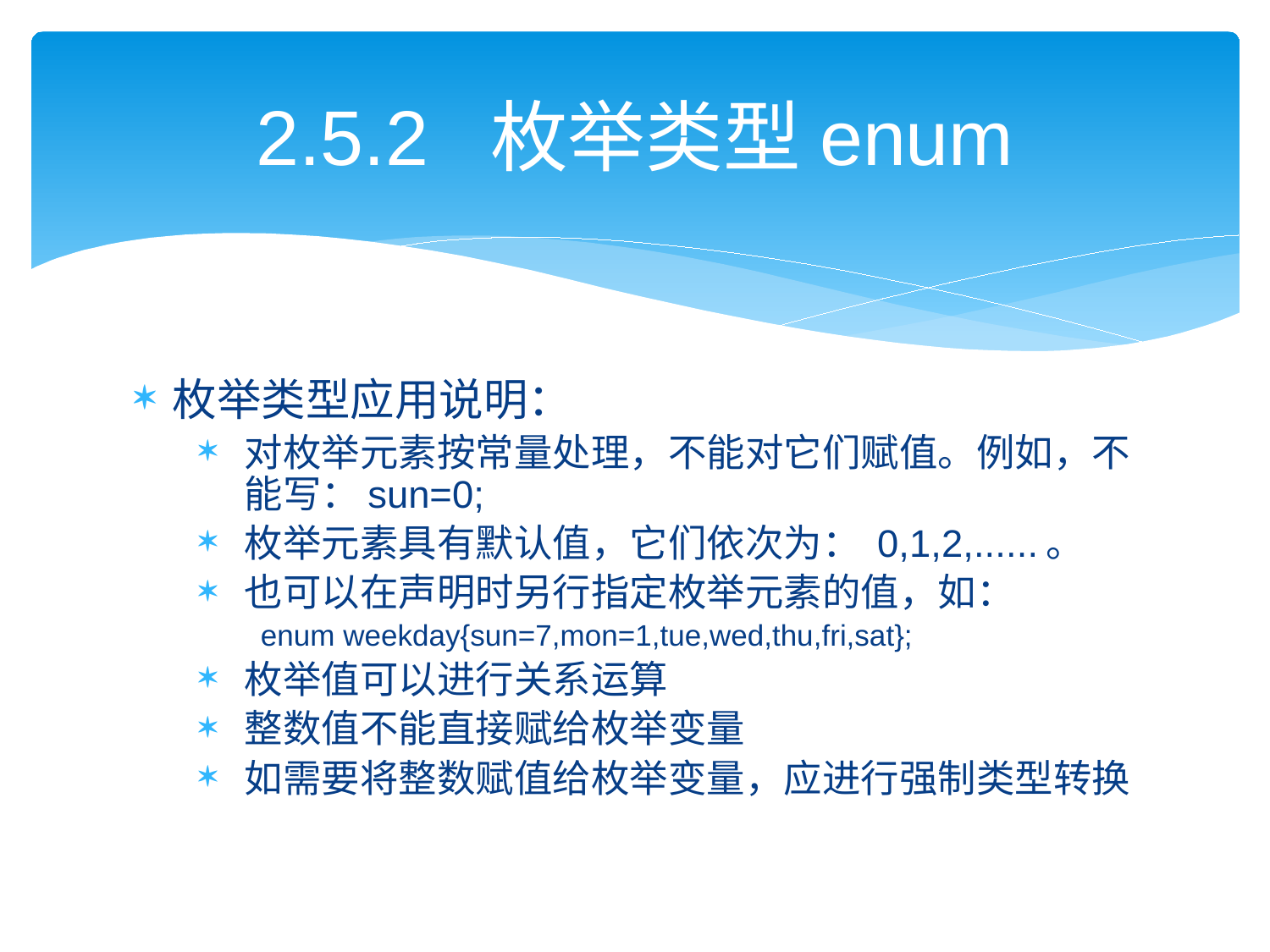

# 2.5.2  枚举类型enum
枚举类型应用说明：
对枚举元素按常量处理，不能对它们赋值。例如，不能写：sun=0;
枚举元素具有默认值，它们依次为： 0,1,2,......。
也可以在声明时另行指定枚举元素的值，如：
enum weekday{sun=7,mon=1,tue,wed,thu,fri,sat};
枚举值可以进行关系运算
整数值不能直接赋给枚举变量
如需要将整数赋值给枚举变量，应进行强制类型转换